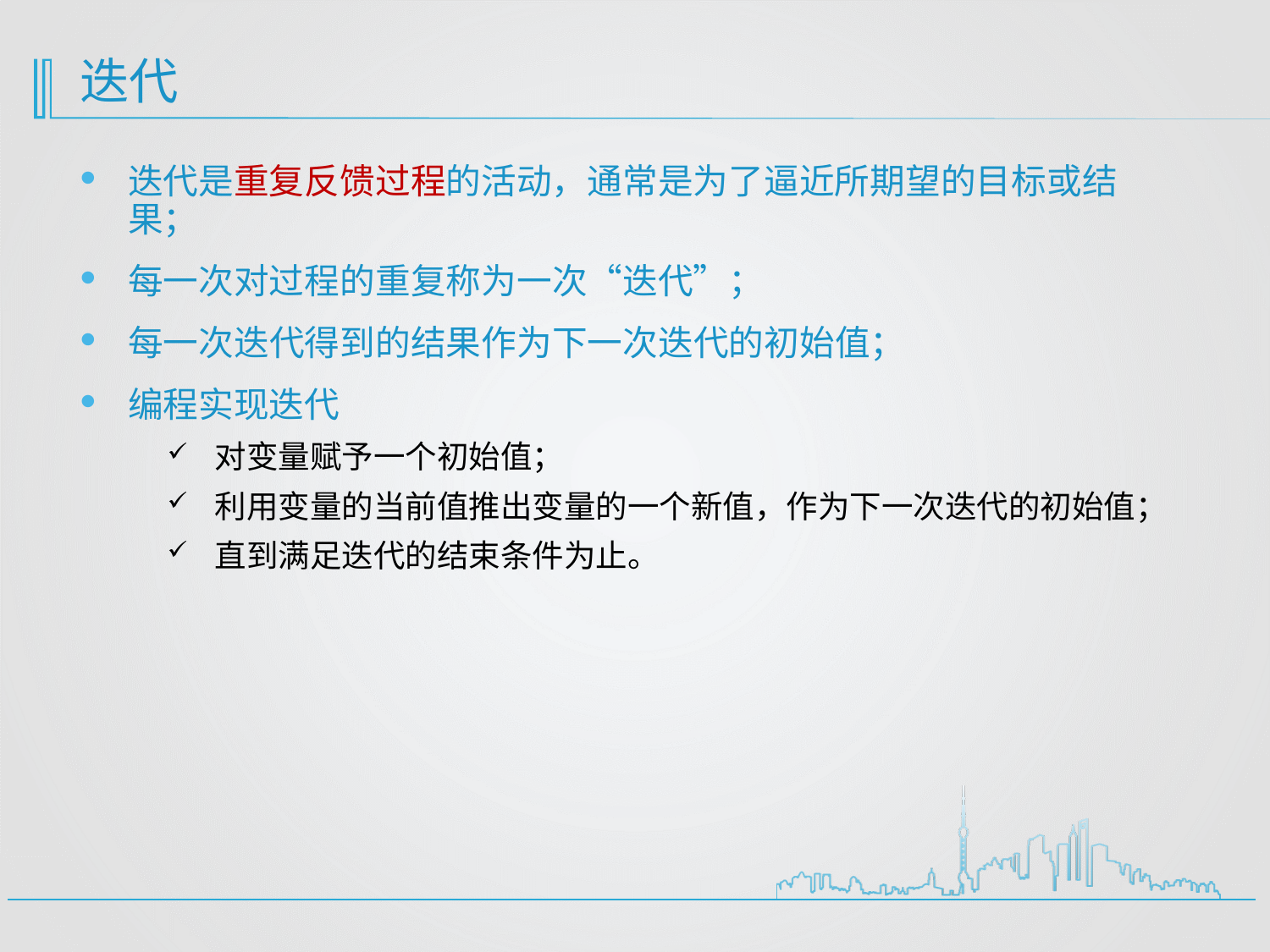

# 迭代
迭代是重复反馈过程的活动，通常是为了逼近所期望的目标或结果；
每一次对过程的重复称为一次“迭代”；
每一次迭代得到的结果作为下一次迭代的初始值；
编程实现迭代
对变量赋予一个初始值；
利用变量的当前值推出变量的一个新值，作为下一次迭代的初始值；
直到满足迭代的结束条件为止。